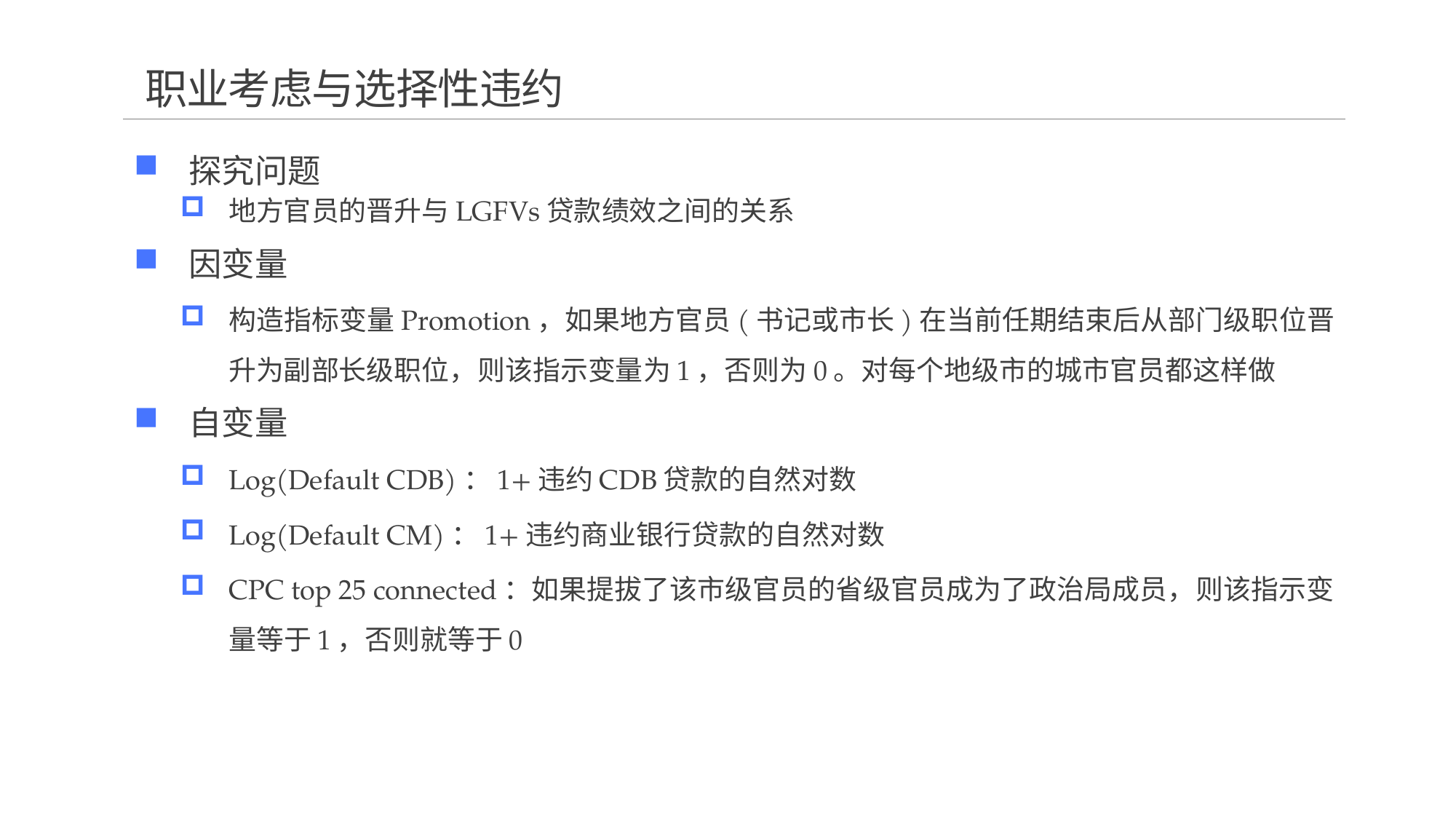

# 职业考虑与选择性违约
探究问题
地方官员的晋升与LGFVs贷款绩效之间的关系
因变量
构造指标变量Promotion，如果地方官员(书记或市长)在当前任期结束后从部门级职位晋升为副部长级职位，则该指示变量为1，否则为0。对每个地级市的城市官员都这样做
自变量
Log(Default CDB)：1+违约CDB贷款的自然对数
Log(Default CM)：1+违约商业银行贷款的自然对数
CPC top 25 connected：如果提拔了该市级官员的省级官员成为了政治局成员，则该指示变量等于1，否则就等于0